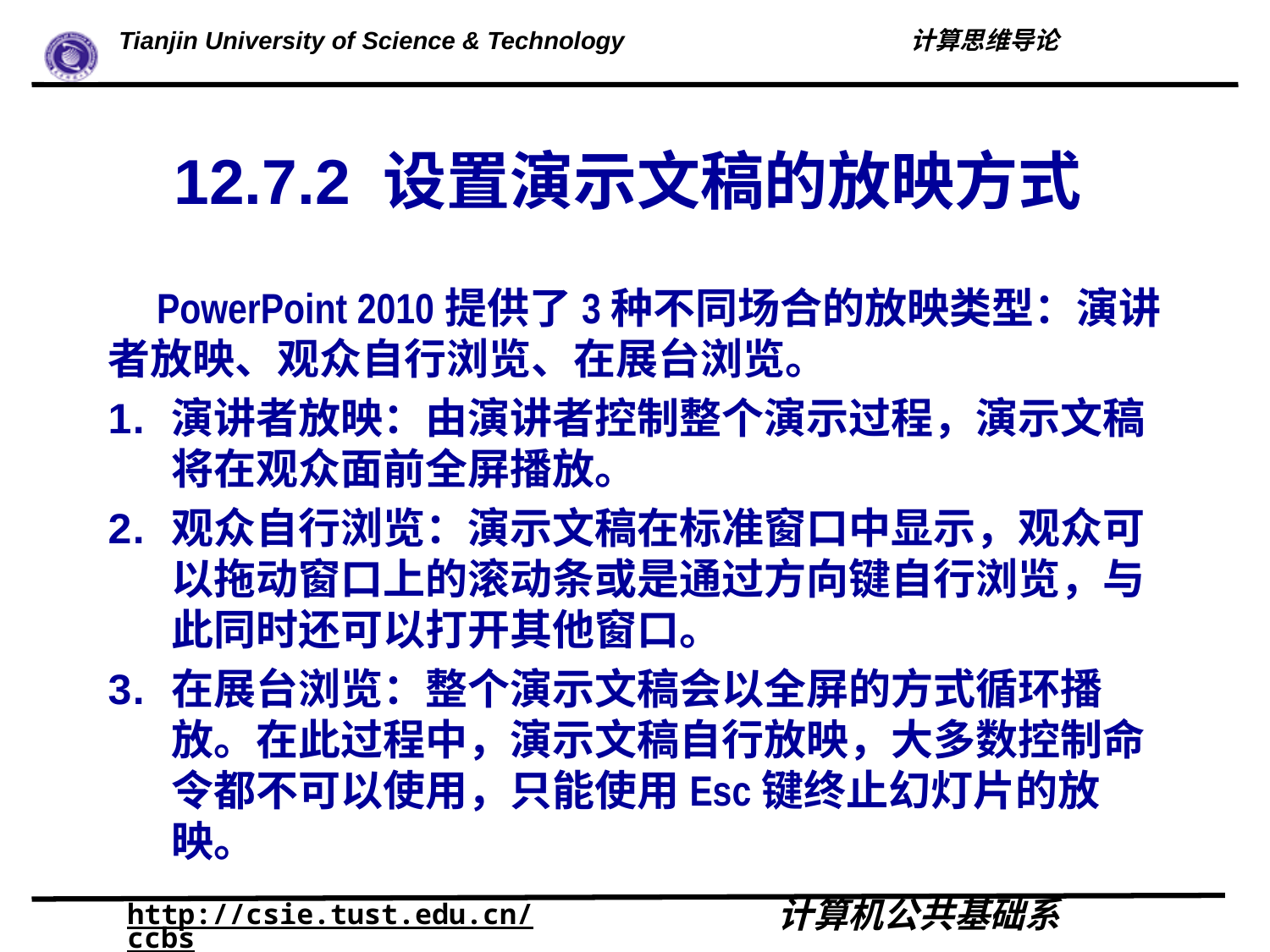

# 12.7.2 设置演示文稿的放映方式
     PowerPoint 2010提供了3种不同场合的放映类型：演讲者放映、观众自行浏览、在展台浏览。
演讲者放映：由演讲者控制整个演示过程，演示文稿将在观众面前全屏播放。
观众自行浏览：演示文稿在标准窗口中显示，观众可以拖动窗口上的滚动条或是通过方向键自行浏览，与此同时还可以打开其他窗口。
在展台浏览：整个演示文稿会以全屏的方式循环播放。在此过程中，演示文稿自行放映，大多数控制命令都不可以使用，只能使用Esc键终止幻灯片的放映。